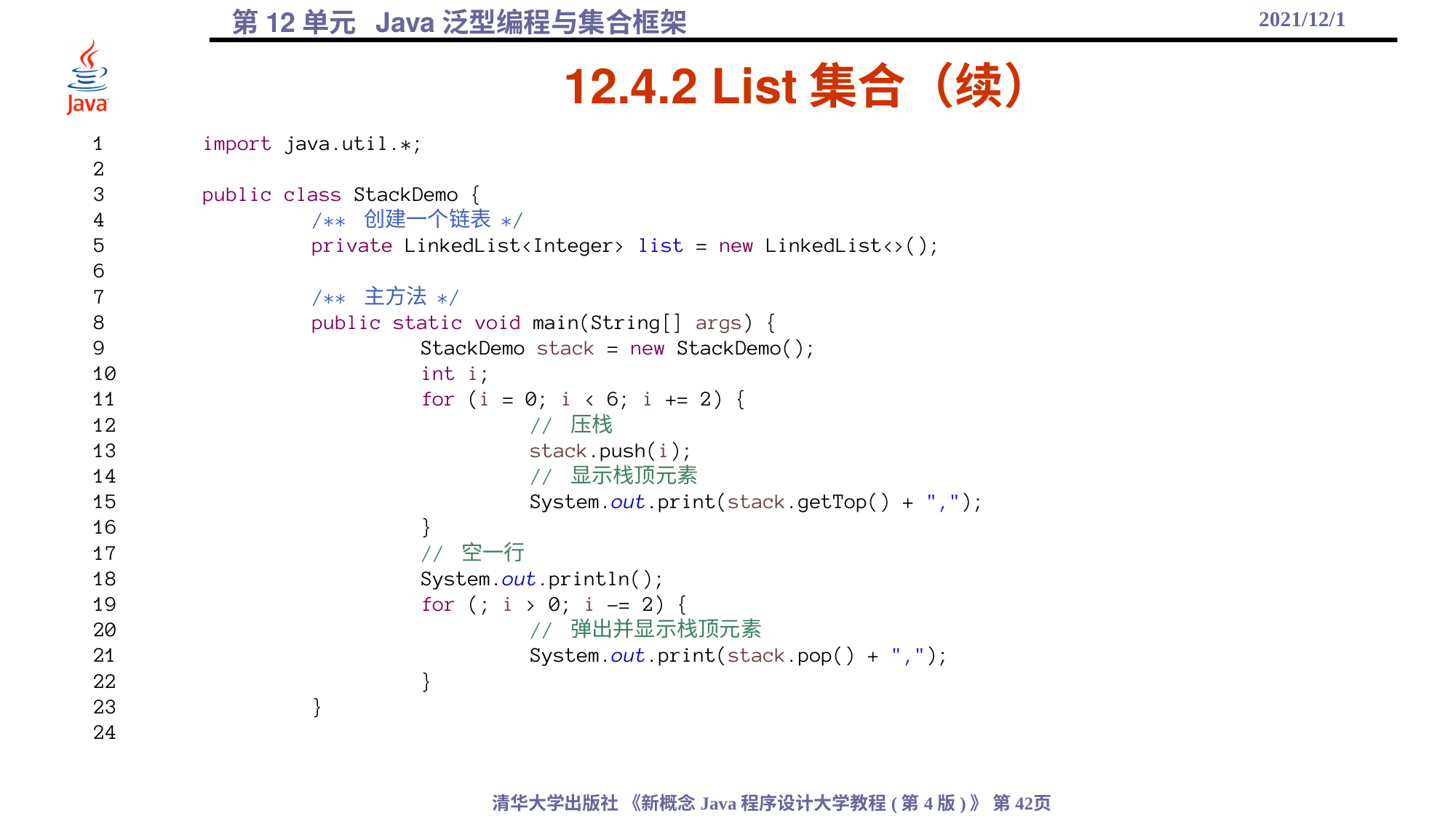

2021/12/1
# 12.4.2 List集合（续）
1	import java.util.*;
2
3	public class StackDemo {
4		/** 创建一个链表 */
5		private LinkedList<Integer> list = new LinkedList<>();
6
7		/** 主方法 */
8		public static void main(String[] args) {
9			StackDemo stack = new StackDemo();
10			int i;
11			for (i = 0; i < 6; i += 2) {
12				// 压栈
13				stack.push(i);
14				// 显示栈顶元素
15				System.out.print(stack.getTop() + ",");
16			}
17			// 空一行
18			System.out.println();
19			for (; i > 0; i -= 2) {
20				// 弹出并显示栈顶元素
21				System.out.print(stack.pop() + ",");
22			}
23		}
24